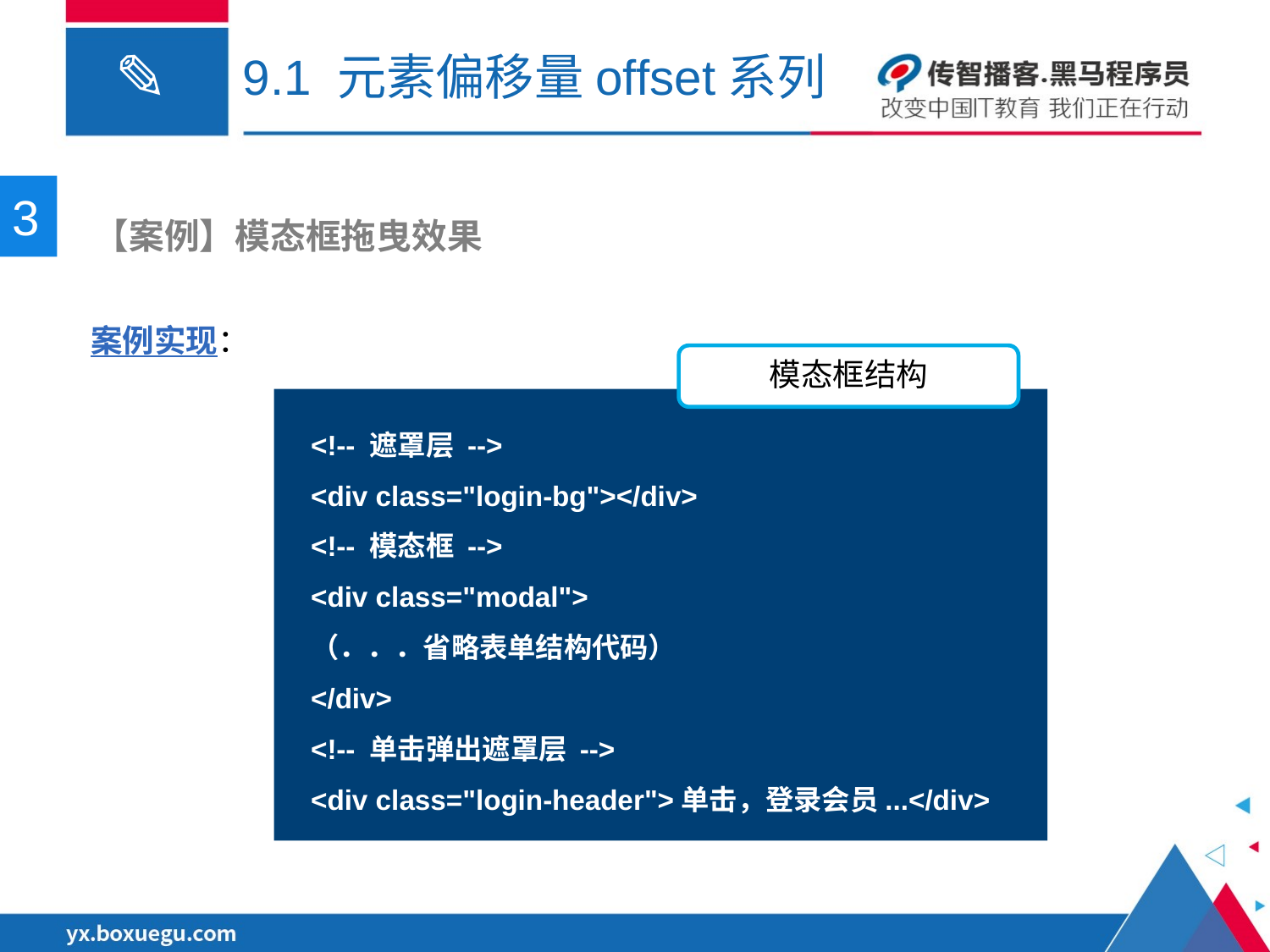

# 9.1 元素偏移量offset系列

3
  【案例】模态框拖曳效果
案例实现：
模态框结构

<!-- 遮罩层 -->
<div class="login-bg"></div>
<!-- 模态框 -->
<div class="modal">
（．．．省略表单结构代码）
</div>
<!-- 单击弹出遮罩层 -->
<div class="login-header">单击，登录会员...</div>